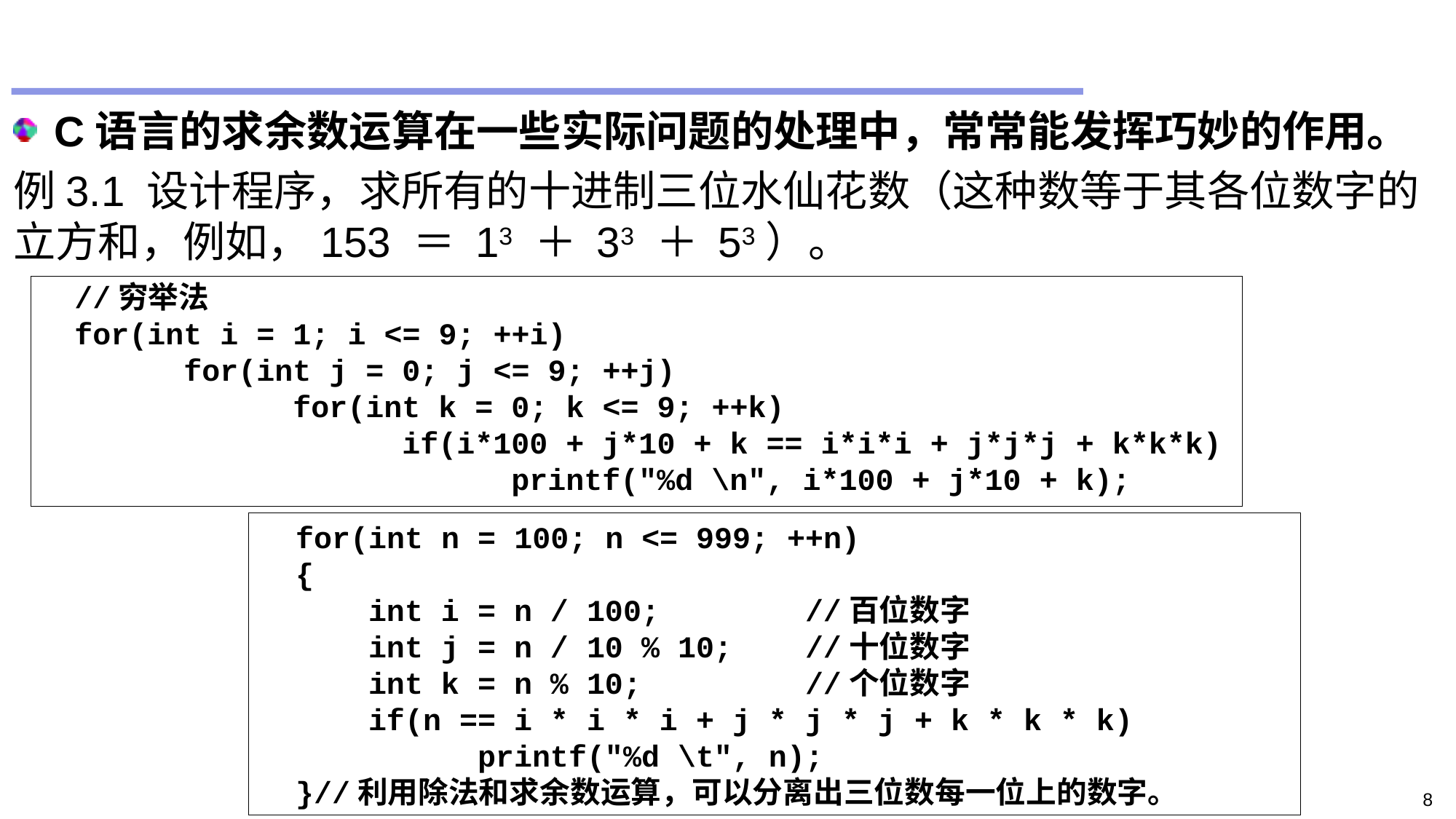

#
C语言的求余数运算在一些实际问题的处理中，常常能发挥巧妙的作用。
例3.1 设计程序，求所有的十进制三位水仙花数（这种数等于其各位数字的立方和，例如，153 ＝ 13 ＋ 33 ＋ 53）。
	//穷举法
	for(int i = 1; i <= 9; ++i)
		for(int j = 0; j <= 9; ++j)
			for(int k = 0; k <= 9; ++k)
				if(i*100 + j*10 + k == i*i*i + j*j*j + k*k*k)
					printf("%d \n", i*100 + j*10 + k);
  for(int n = 100; n <= 999; ++n)
  {
	int i = n / 100;		//百位数字
	int j = n / 10 % 10;	//十位数字
	int k = n % 10;		//个位数字
	if(n == i * i * i + j * j * j + k * k * k)
		printf("%d \t", n);
  }//利用除法和求余数运算，可以分离出三位数每一位上的数字。
8